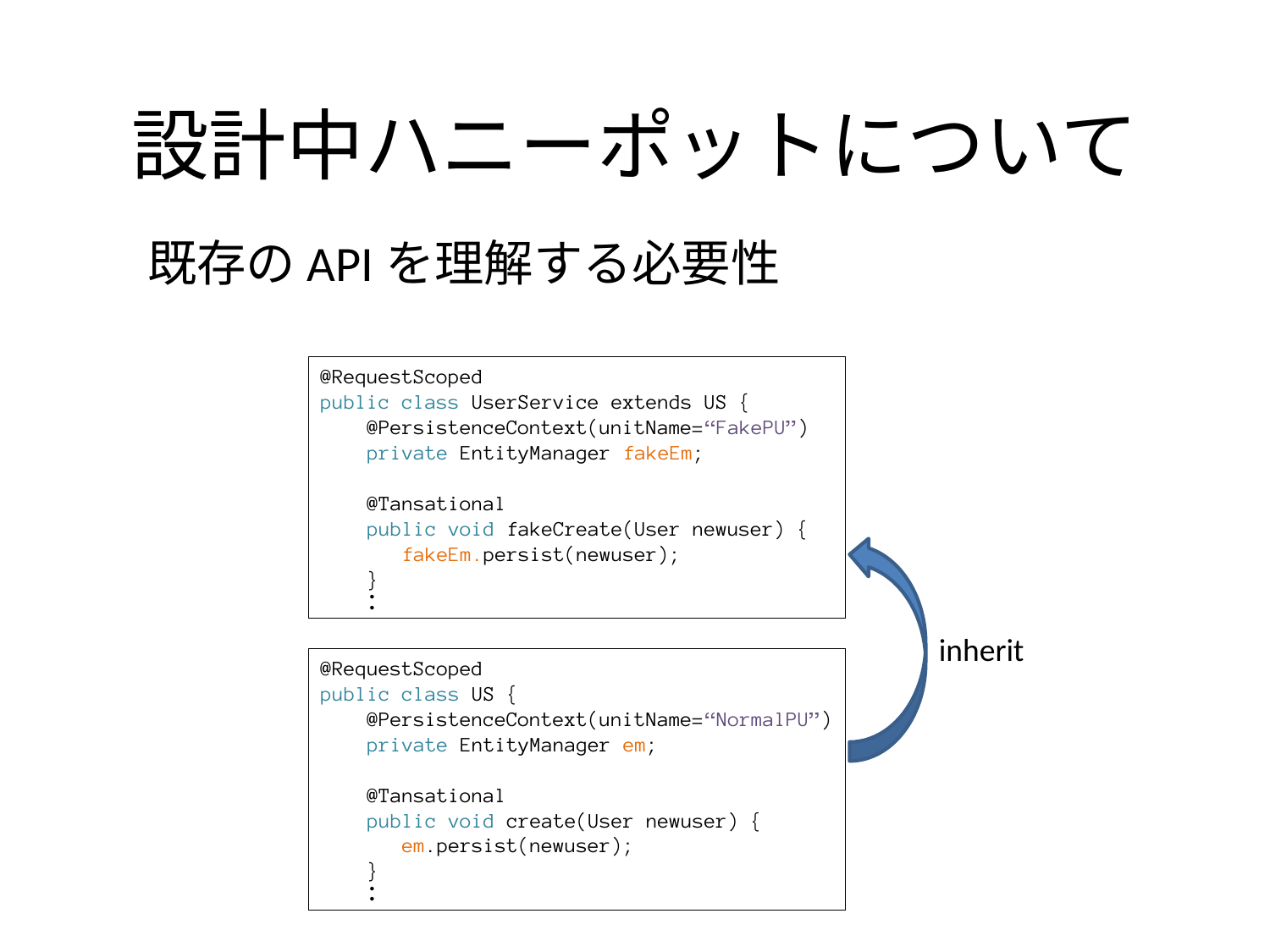

設計中ハニーポットについて
既存のAPIを理解する必要性

@RequestScoped
public class UserService extends US {
    @PersistenceContext(unitName=“FakePU”)
    private EntityManager fakeEm;

    @Tansational
    public void fakeCreate(User newuser) {
       fakeEm.persist(newuser);
    }
          ●
          ●

inherit
@RequestScoped
public class US {
    @PersistenceContext(unitName=“NormalPU”)
    private EntityManager em;

    @Tansational
    public void create(User newuser) {
       em.persist(newuser);
    }
          ●
          ●